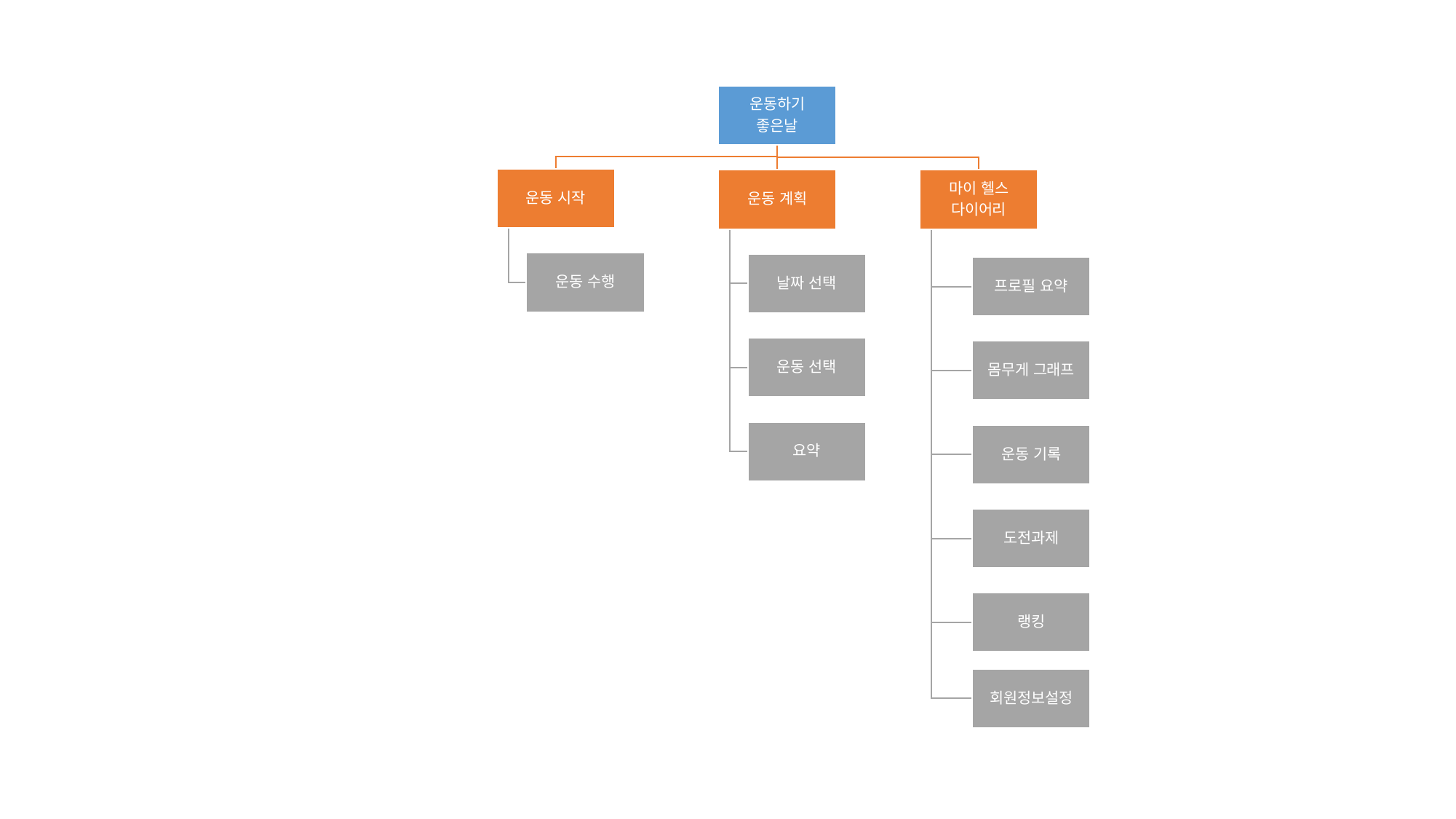

운동하기
좋은날
운동 시작
운동 수행
운동 계획
날짜 선택
운동 선택
요약
마이 헬스
다이어리
프로필 요약
몸무게 그래프
운동 기록
도전과제
랭킹
회원정보설정